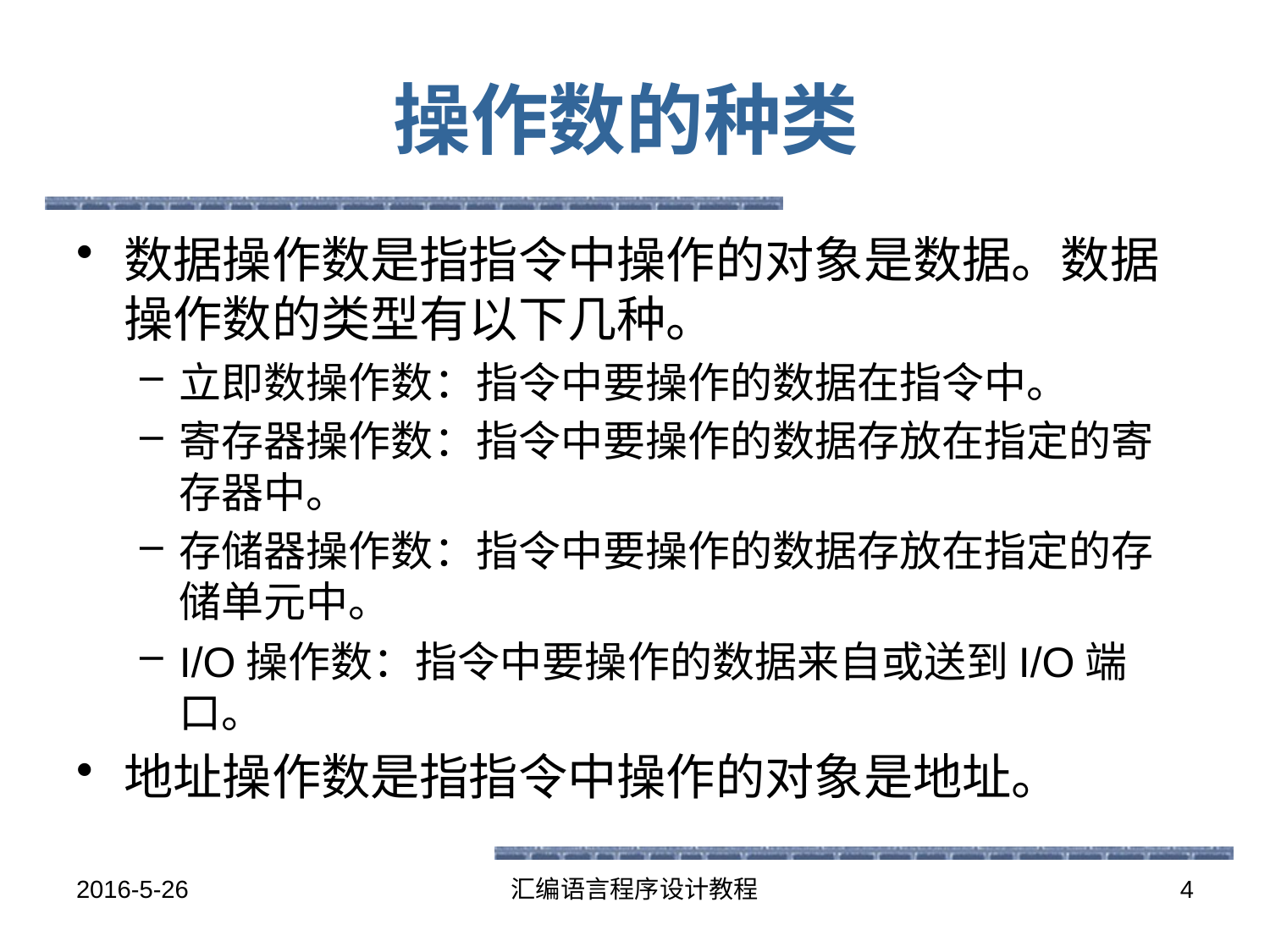

# 操作数的种类
数据操作数是指指令中操作的对象是数据。数据操作数的类型有以下几种。
立即数操作数：指令中要操作的数据在指令中。
寄存器操作数：指令中要操作的数据存放在指定的寄存器中。
存储器操作数：指令中要操作的数据存放在指定的存储单元中。
I/O操作数：指令中要操作的数据来自或送到I/O端口。
地址操作数是指指令中操作的对象是地址。
2016-5-26
汇编语言程序设计教程
4